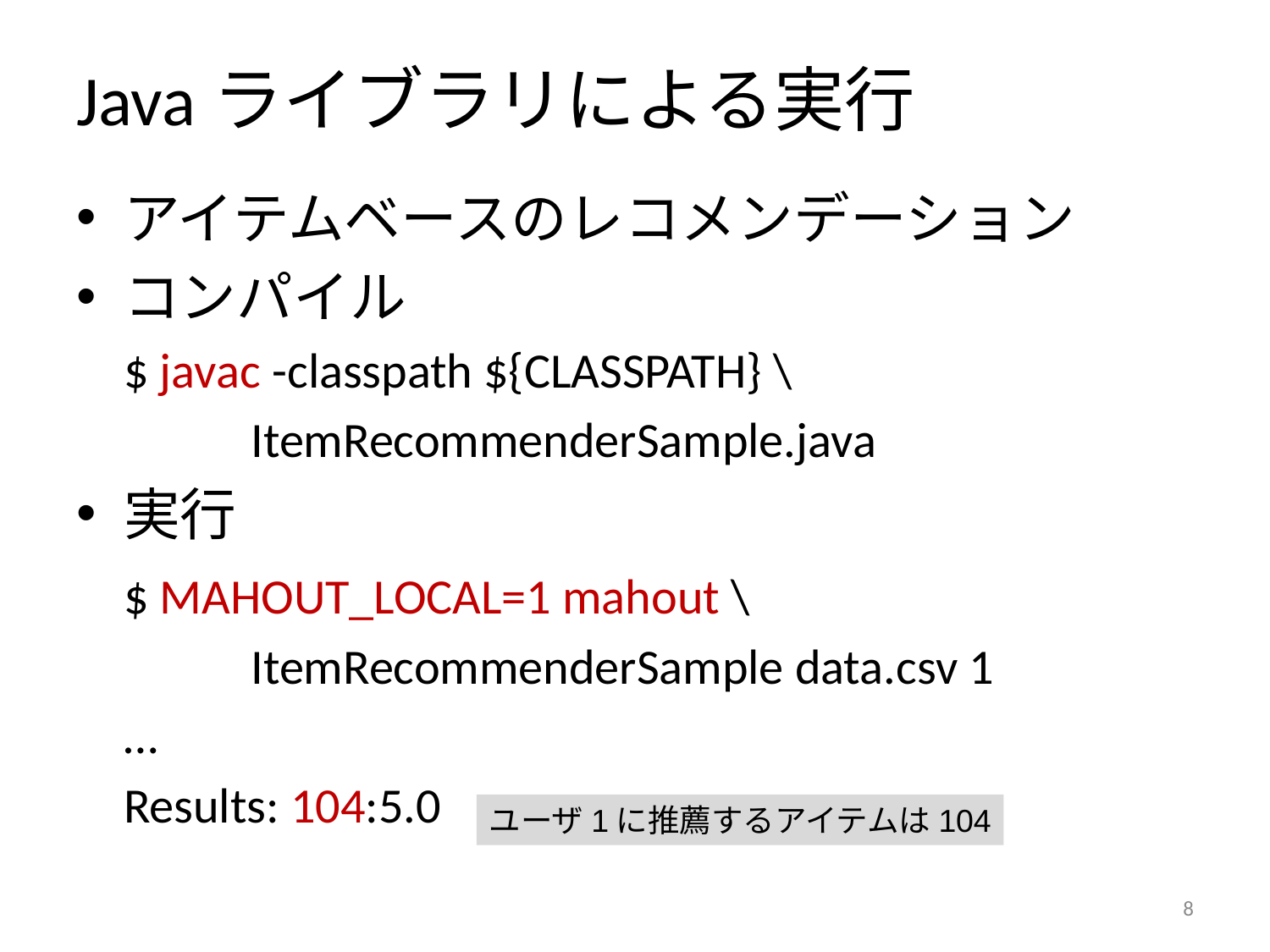

# Javaライブラリによる実行
アイテムベースのレコメンデーション
コンパイル
	$ javac -classpath ${CLASSPATH} \
		ItemRecommenderSample.java
実行
	$ MAHOUT_LOCAL=1 mahout \
		ItemRecommenderSample data.csv 1
	…
	Results: 104:5.0

ユーザ1に推薦するアイテムは104
8